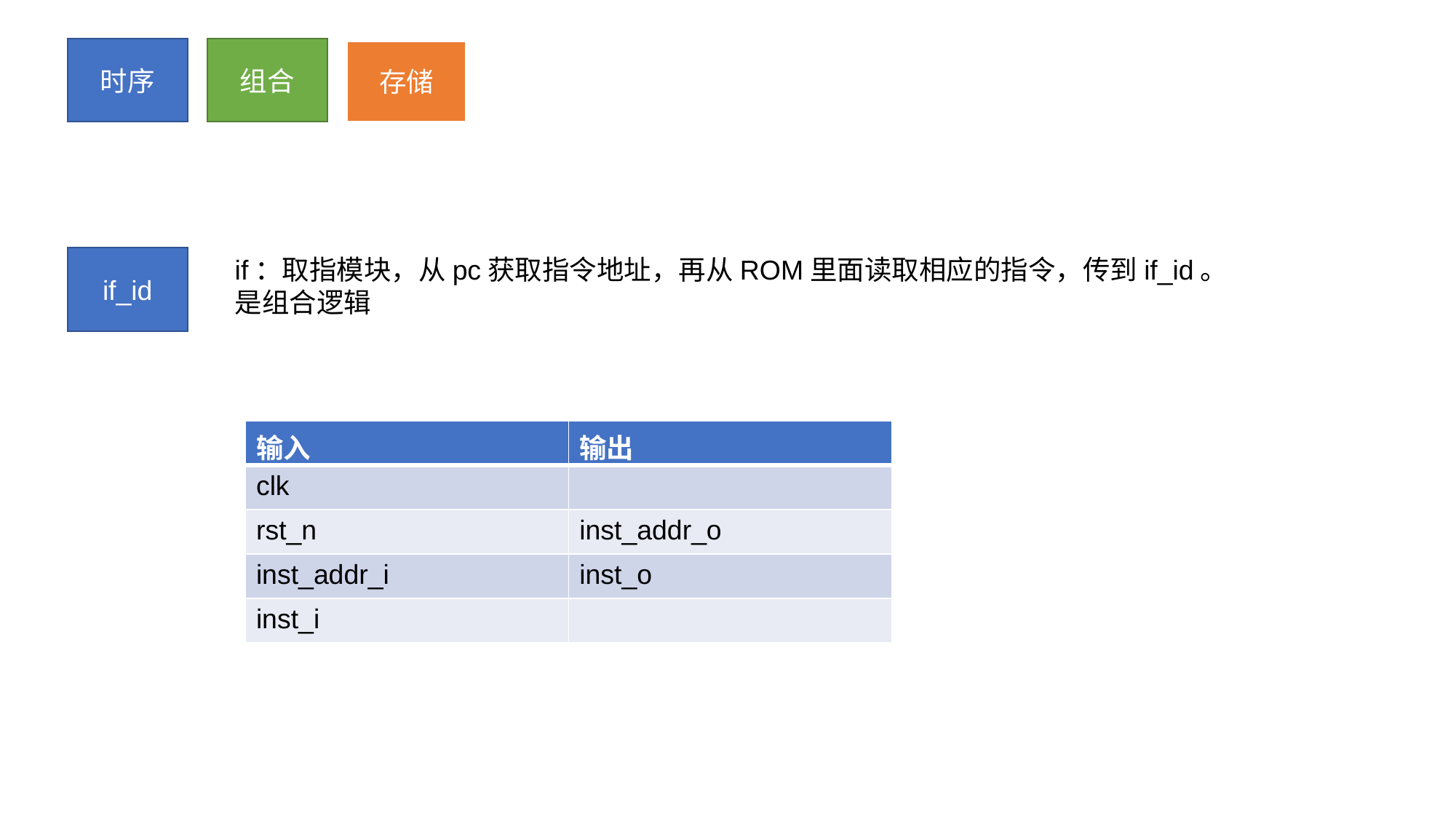

时序
组合
存储
if_id
if：取指模块，从pc获取指令地址，再从ROM里面读取相应的指令，传到if_id。
是组合逻辑
| 输入 | 输出 |
| --- | --- |
| clk |  |
| rst\_n | inst\_addr\_o |
| inst\_addr\_i | inst\_o |
| inst\_i |  |